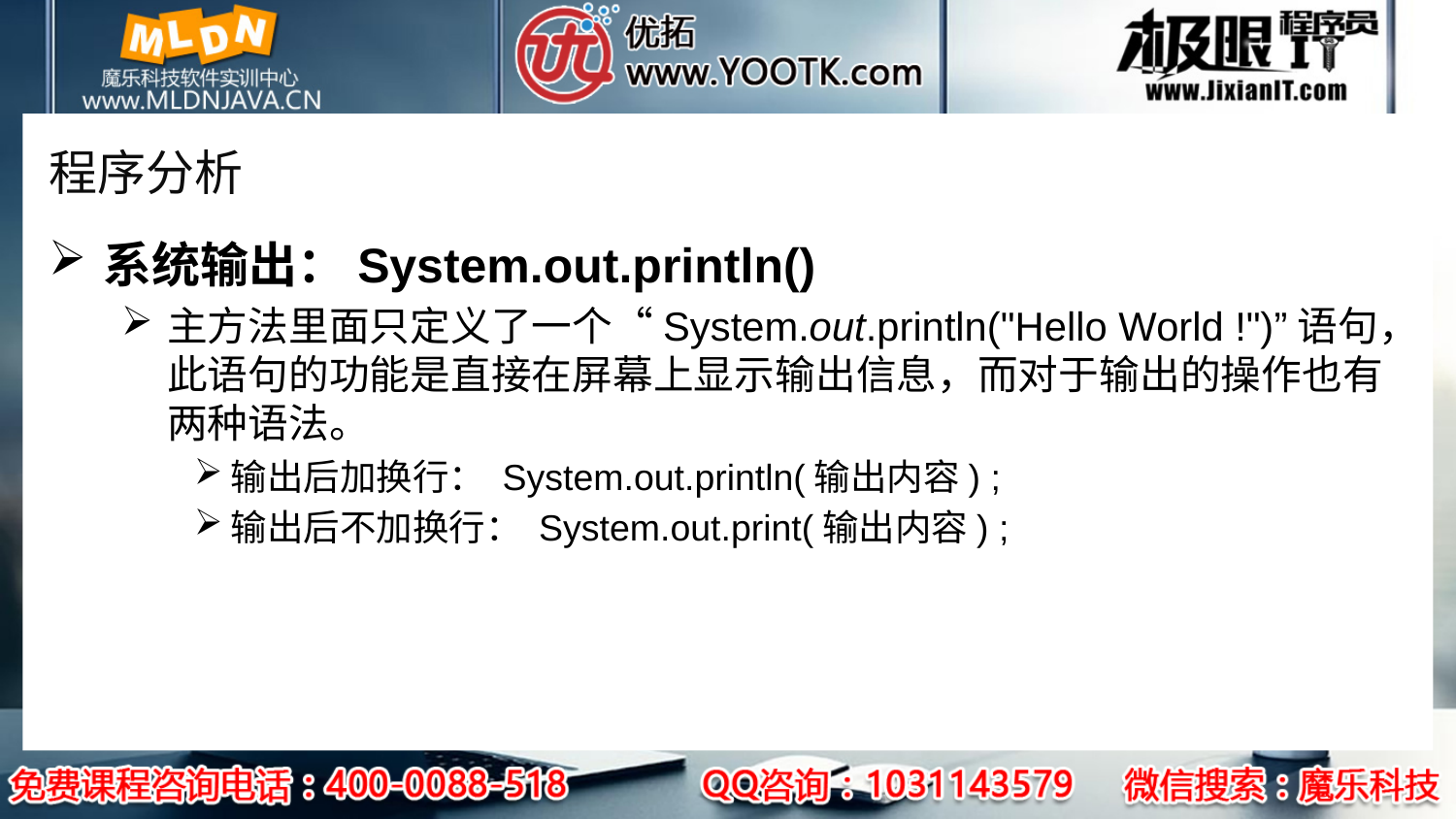

# 程序分析
系统输出：System.out.println()
主方法里面只定义了一个“System.out.println("Hello World !")”语句，此语句的功能是直接在屏幕上显示输出信息，而对于输出的操作也有两种语法。
输出后加换行： System.out.println(输出内容) ;
输出后不加换行： System.out.print(输出内容) ;